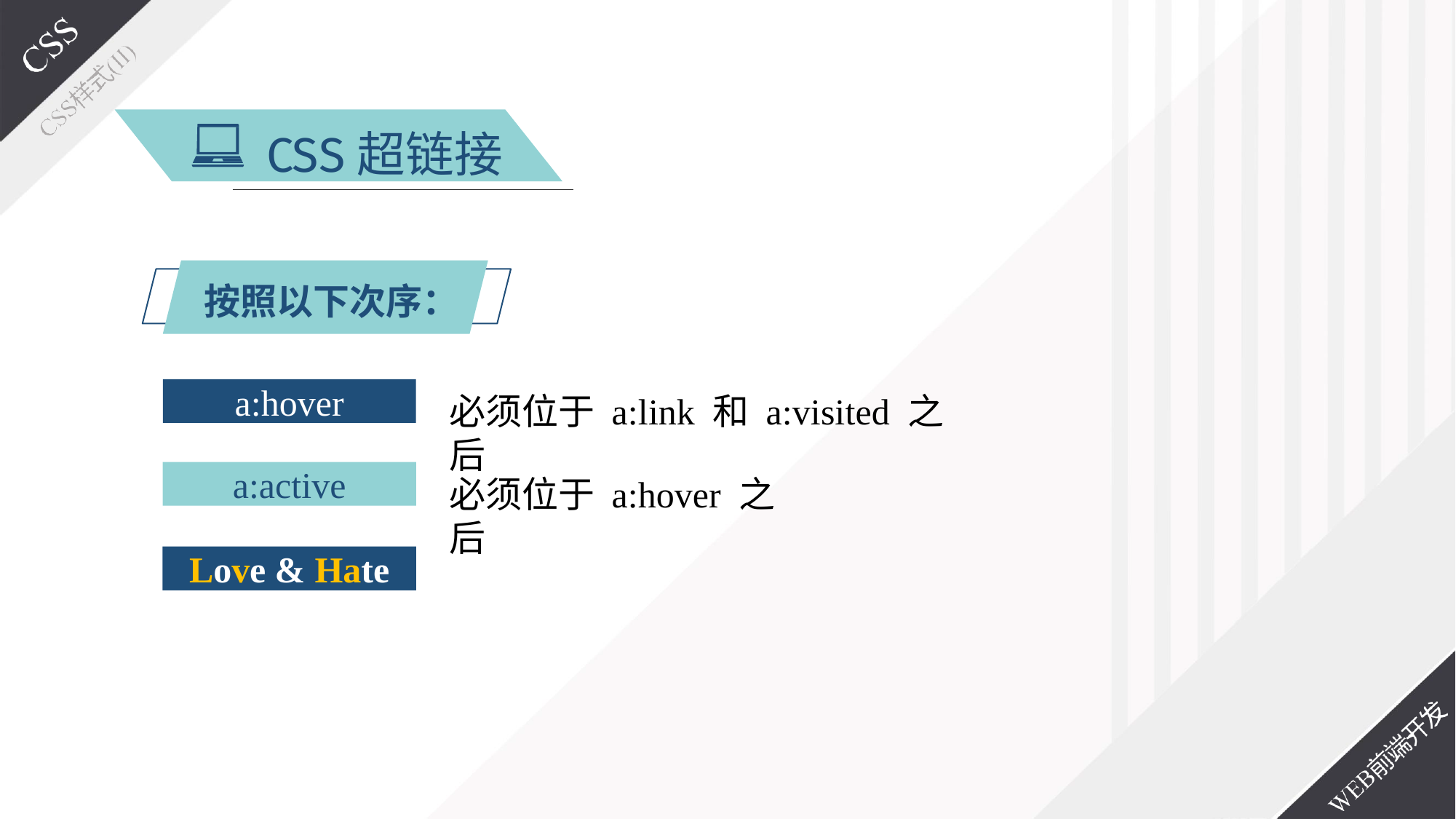

# CSS超链接

按照以下次序：
a:hover
必须位于 a:link 和 a:visited 之后
a:active
必须位于 a:hover 之后
Love & Hate